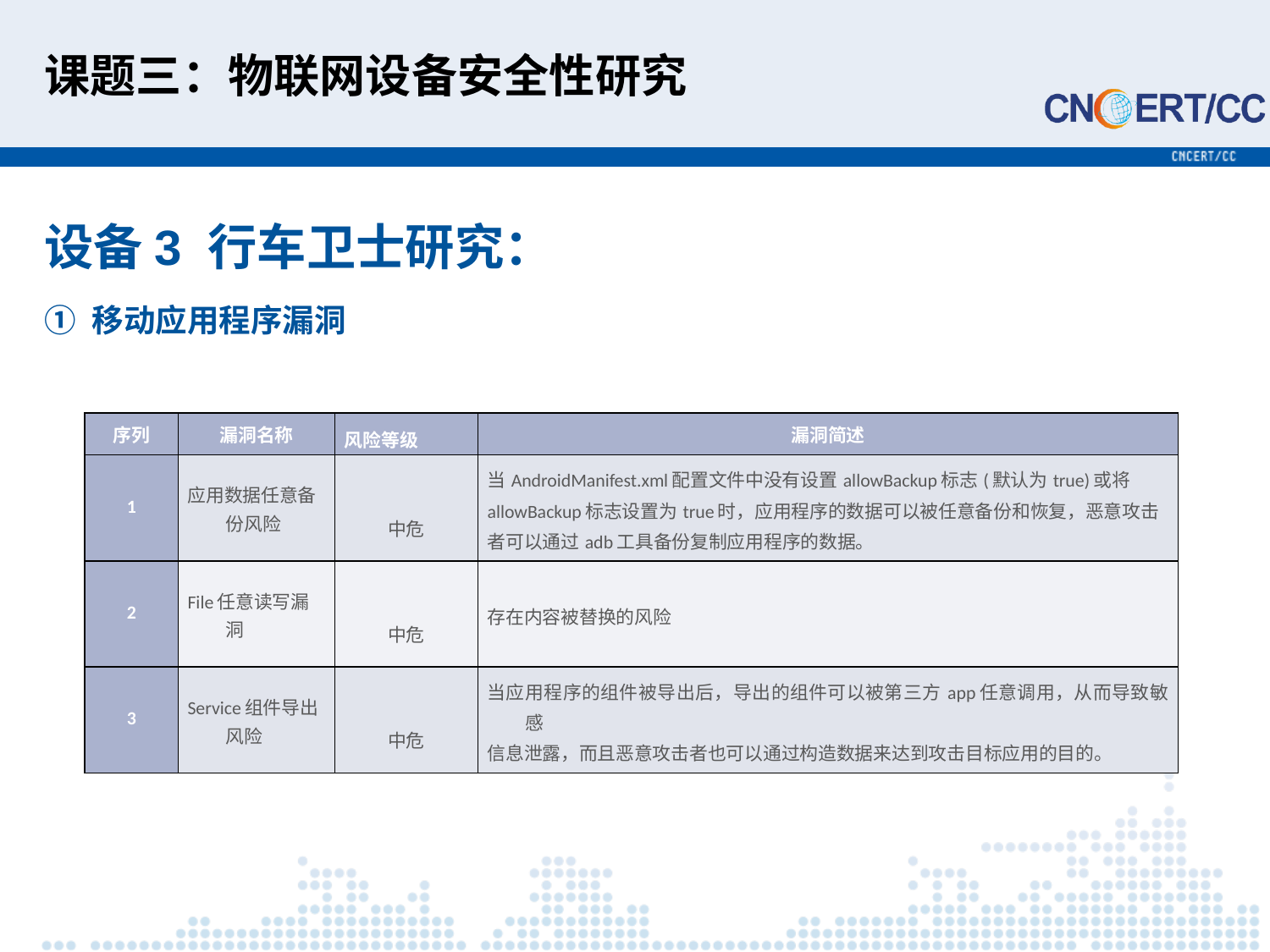

# 课题三：物联网设备安全性研究
设备3 行车卫士研究：
移动应用程序漏洞

| 序列 | 漏洞名称 | 风险等级 | 漏洞简述 |
| --- | --- | --- | --- |
| 1 | 应用数据任意备份风险 | 中危 | 当AndroidManifest.xml配置文件中没有设置allowBackup标志(默认为true)或将 allowBackup标志设置为true时，应用程序的数据可以被任意备份和恢复，恶意攻击 者可以通过adb工具备份复制应用程序的数据。 |
| 2 | File任意读写漏洞 | 中危 | 存在内容被替换的风险 |
| 3 | Service组件导出风险 | 中危 | 当应用程序的组件被导出后，导出的组件可以被第三方app任意调用，从而导致敏感 信息泄露，而且恶意攻击者也可以通过构造数据来达到攻击目标应用的目的。 |